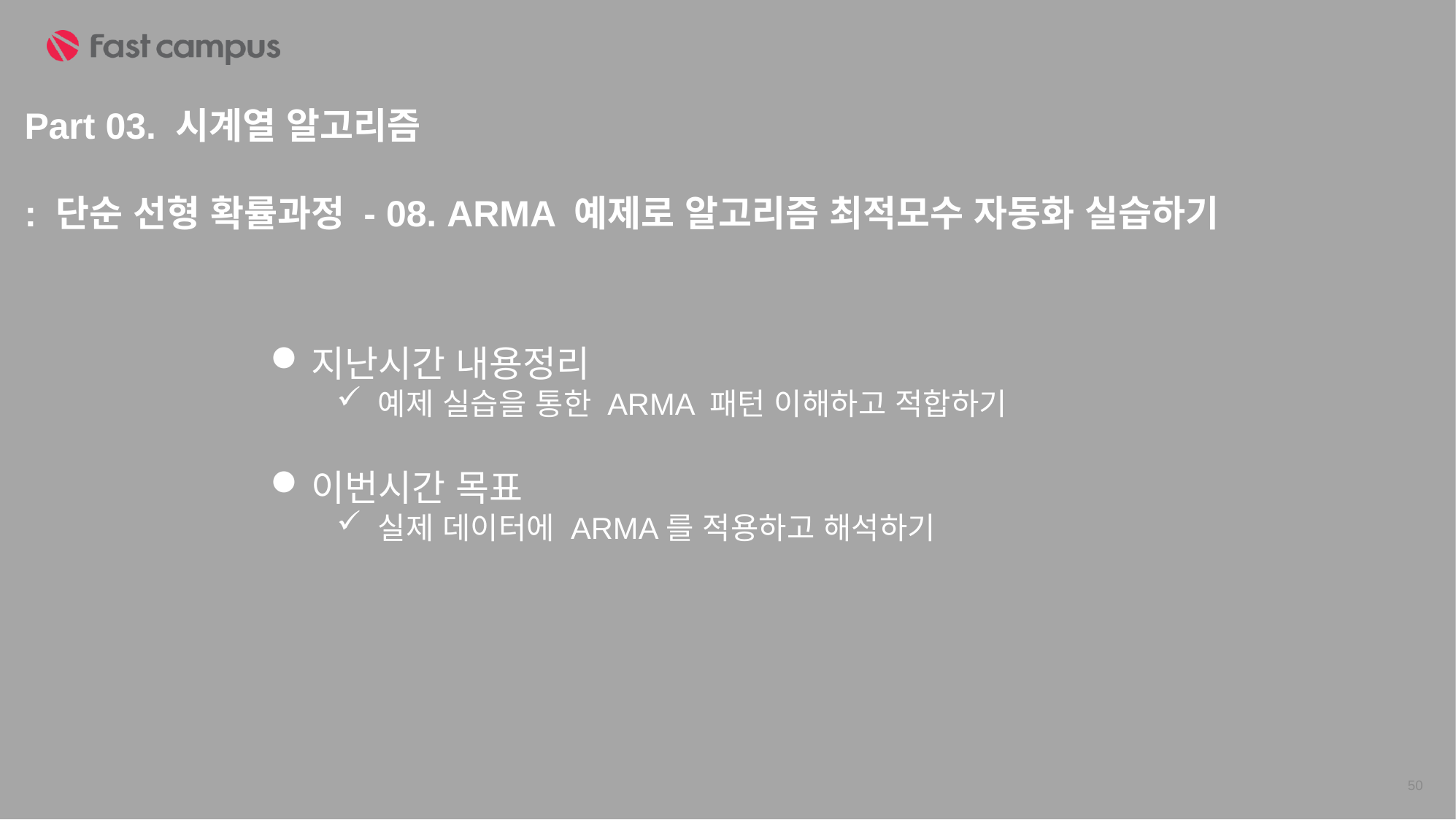

Part 03. 시계열 알고리즘

: 단순 선형 확률과정 - 08. ARMA 예제로 알고리즘 최적모수 자동화 실습하기
지난시간 내용정리
예제 실습을 통한 ARMA 패턴 이해하고 적합하기

이번시간 목표
실제 데이터에 ARMA를 적용하고 해석하기
50